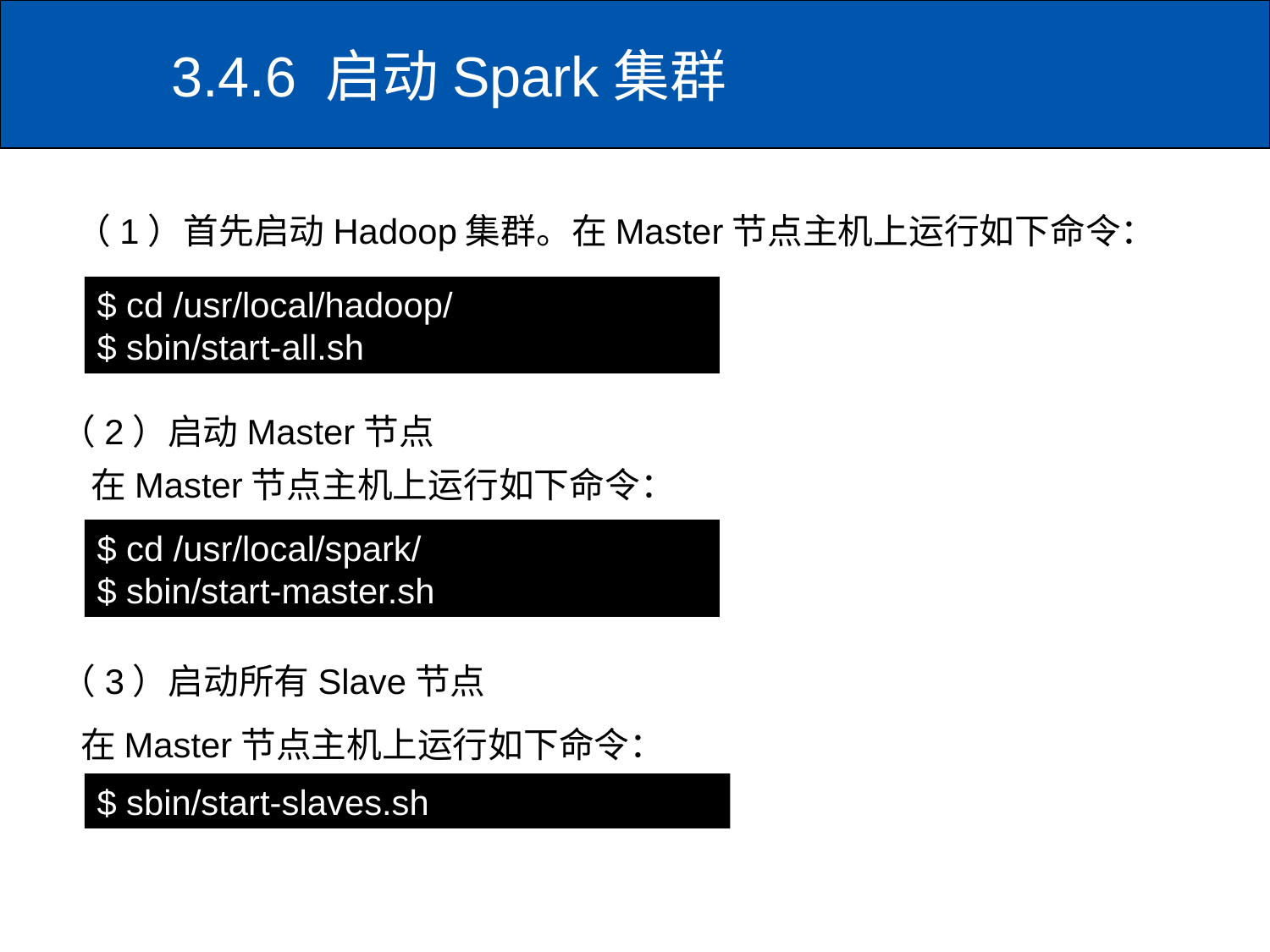

# 3.4.6 启动Spark集群
（1）首先启动Hadoop集群。在Master节点主机上运行如下命令：
$ cd /usr/local/hadoop/
$ sbin/start-all.sh
（2）启动Master节点
在Master节点主机上运行如下命令：
$ cd /usr/local/spark/
$ sbin/start-master.sh
（3）启动所有Slave节点
在Master节点主机上运行如下命令：
$ sbin/start-slaves.sh